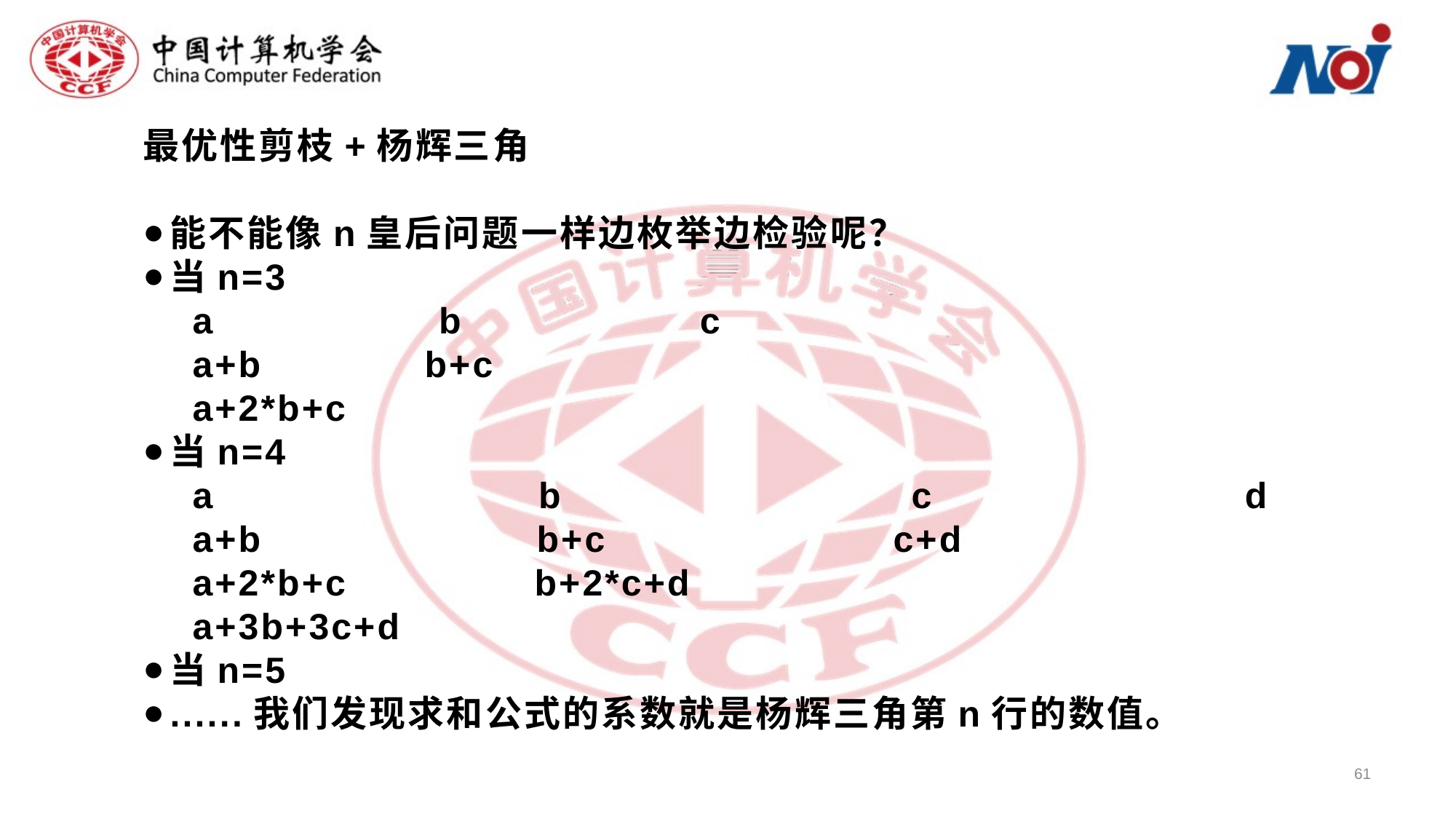

最优性剪枝+杨辉三角

能不能像n皇后问题一样边枚举边检验呢？
当n=3
    a                  b                   c
    a+b             b+c
    a+2*b+c
当n=4
    a                          b                            c                         d
    a+b                      b+c                       c+d
    a+2*b+c               b+2*c+d
    a+3b+3c+d
当n=5
......我们发现求和公式的系数就是杨辉三角第n行的数值。

61